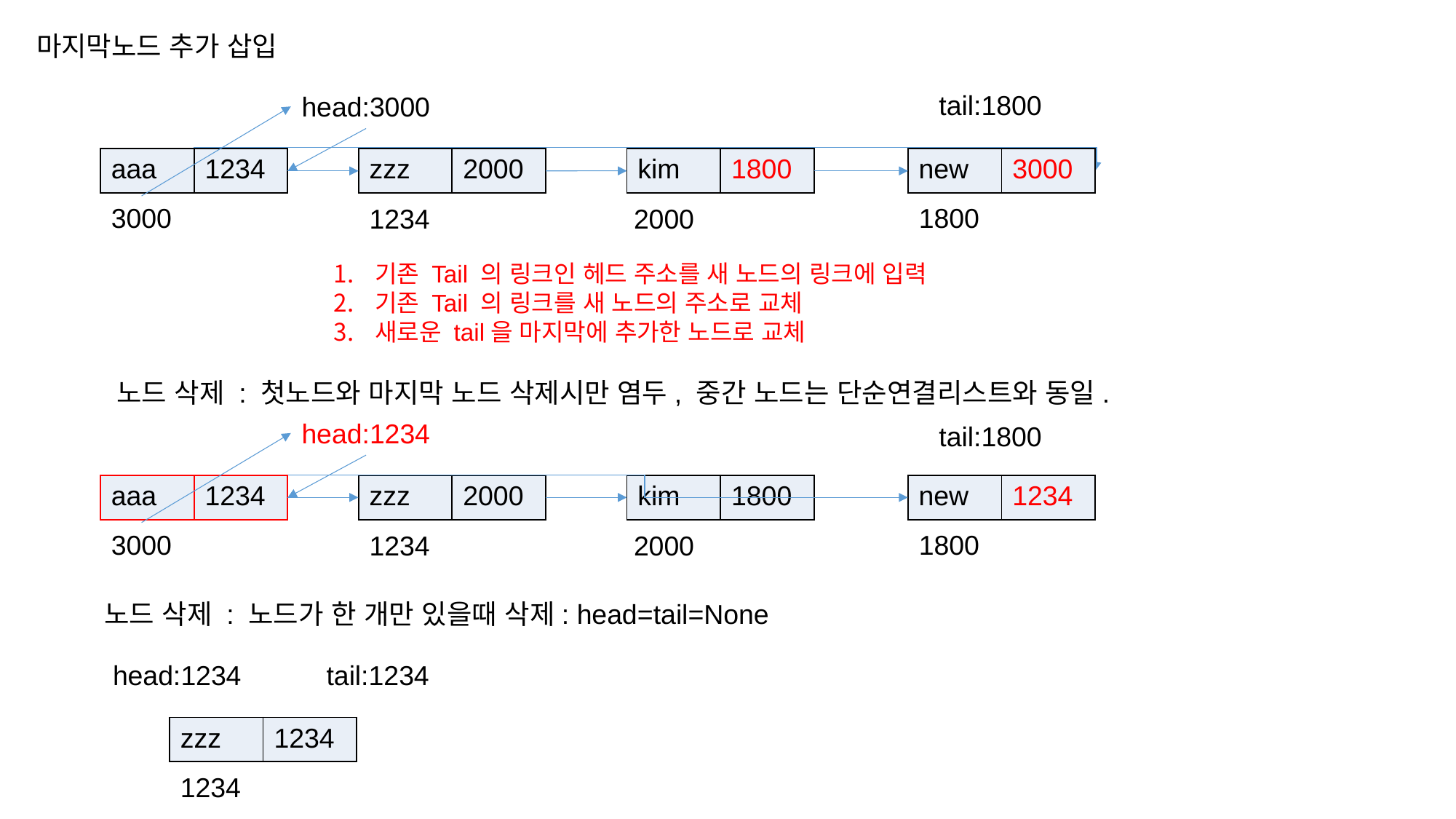

마지막노드 추가 삽입
tail:1800
head:3000
| aaa | 1234 |
| --- | --- |
| zzz | 2000 |
| --- | --- |
| kim | 1800 |
| --- | --- |
| new | 3000 |
| --- | --- |
3000
1800
1234
2000
기존 Tail 의 링크인 헤드 주소를 새 노드의 링크에 입력
기존 Tail 의 링크를 새 노드의 주소로 교체
새로운 tail을 마지막에 추가한 노드로 교체
노드 삭제 : 첫노드와 마지막 노드 삭제시만 염두, 중간 노드는 단순연결리스트와 동일.
head:1234
tail:1800
| aaa | 1234 |
| --- | --- |
| zzz | 2000 |
| --- | --- |
| kim | 1800 |
| --- | --- |
| new | 1234 |
| --- | --- |
3000
1800
1234
2000
노드 삭제 : 노드가 한 개만 있을때 삭제: head=tail=None
head:1234
tail:1234
| zzz | 1234 |
| --- | --- |
1234